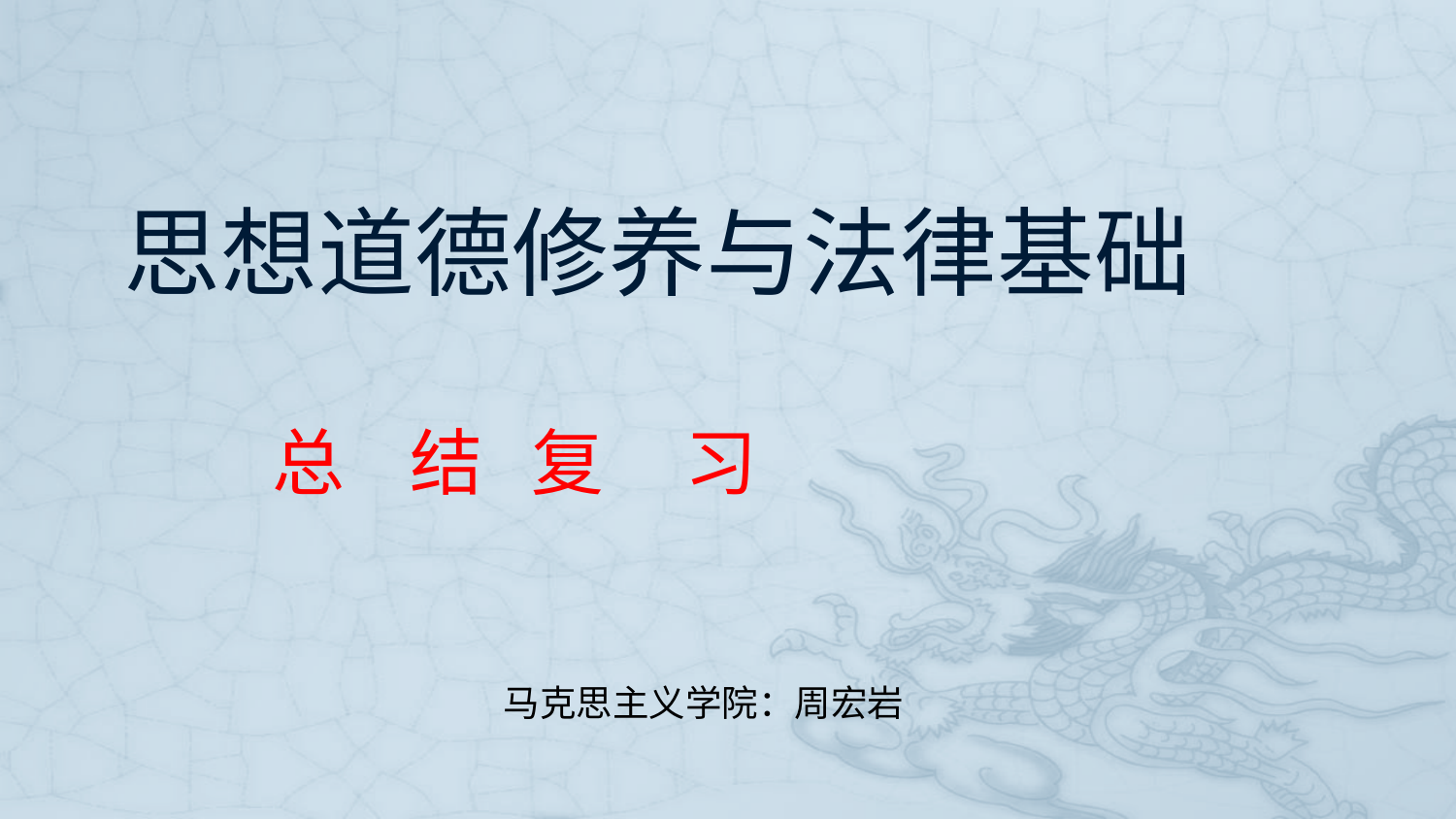

# 思想道德修养与法律基础
总    结   复     习
马克思主义学院：周宏岩